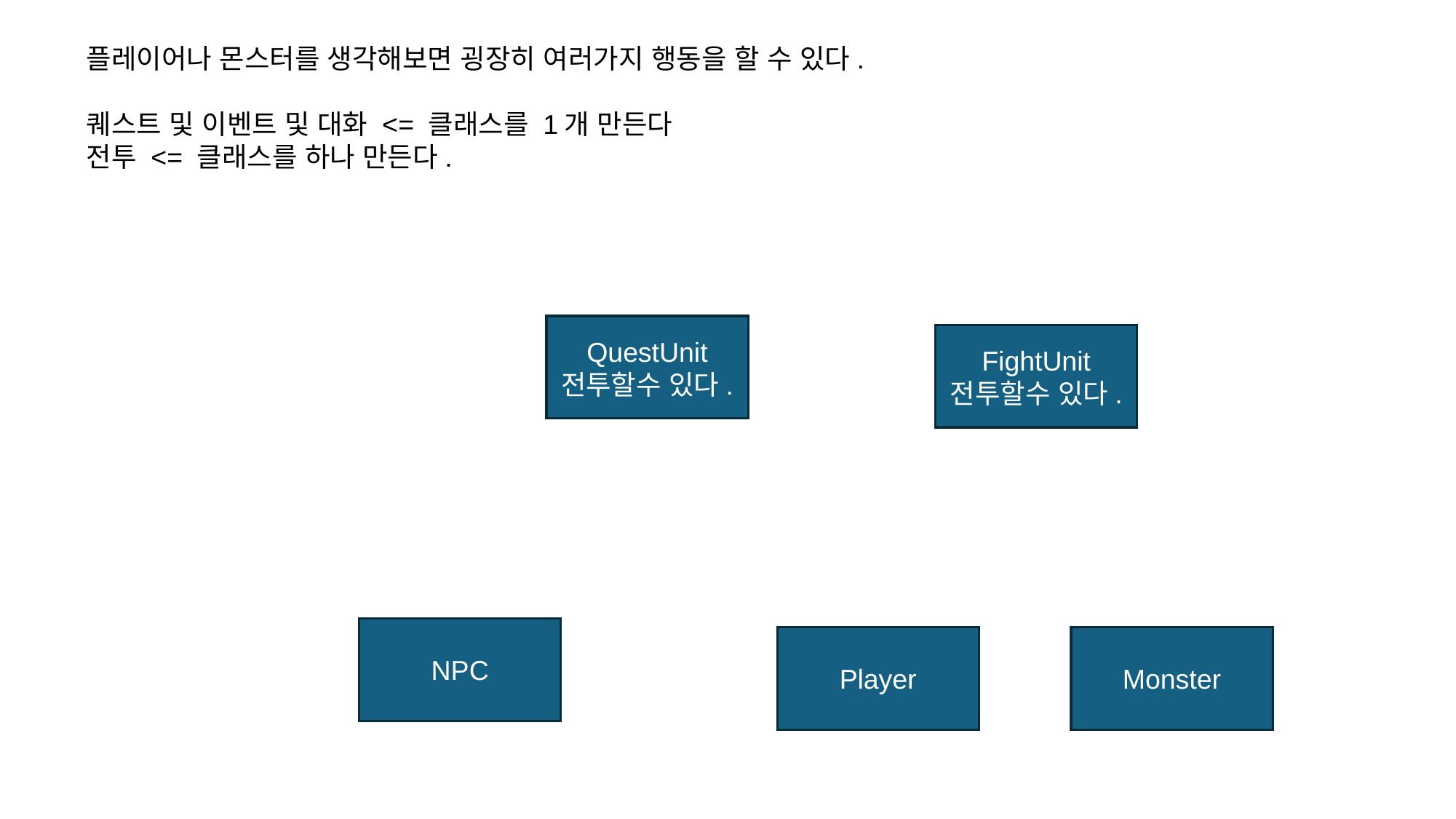

플레이어나 몬스터를 생각해보면 굉장히 여러가지 행동을 할 수 있다.

퀘스트 및 이벤트 및 대화 <= 클래스를 1개 만든다
전투 <= 클래스를 하나 만든다.

QuestUnit
전투할수 있다.
FightUnit
전투할수 있다.
NPC
Player
Monster